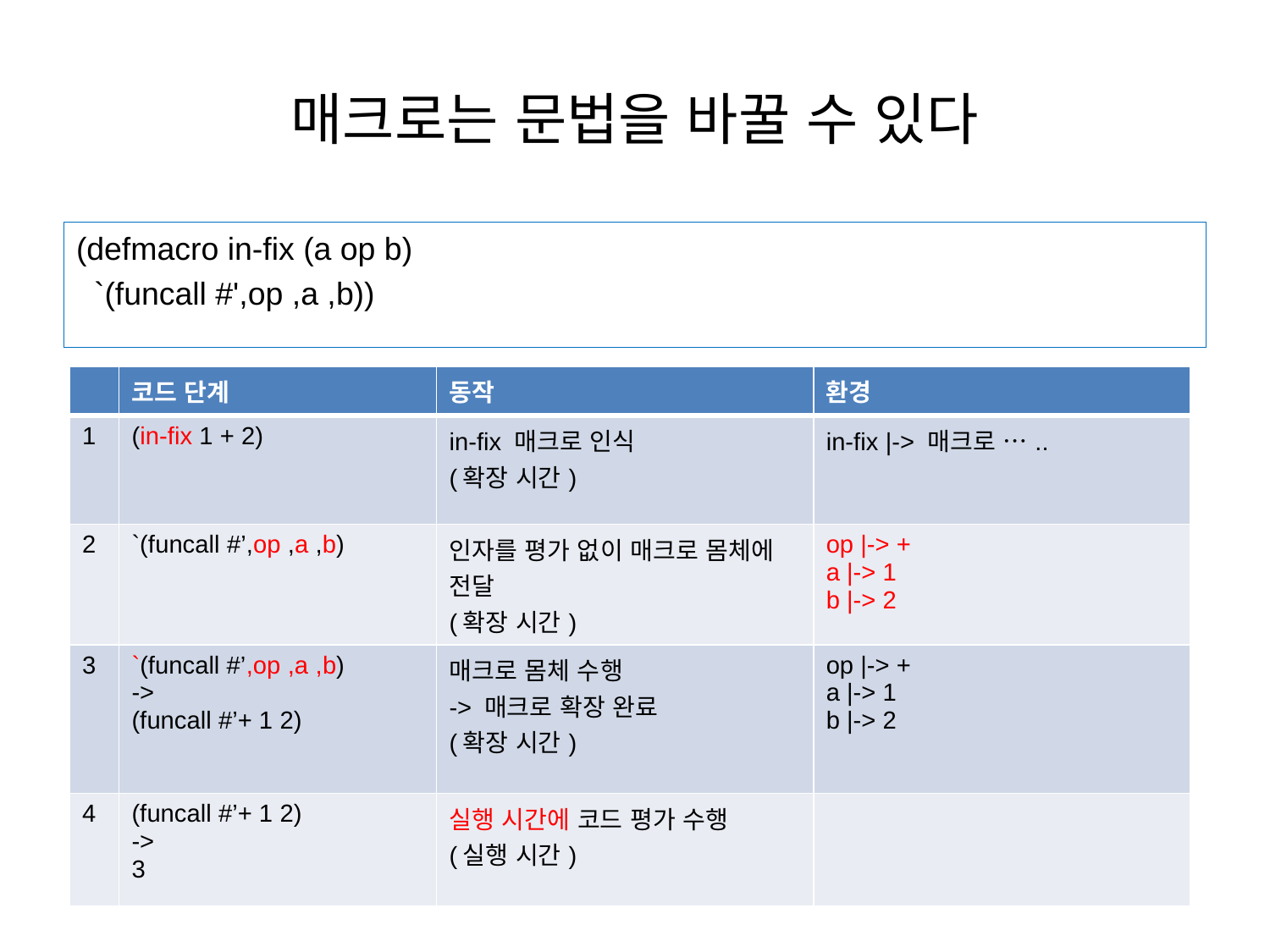

# 매크로는 문법을 바꿀 수 있다
(defmacro in-fix (a op b)
  `(funcall #',op ,a ,b))
|  | 코드 단계 | 동작 | 환경 |
| --- | --- | --- | --- |
| 1 | (in-fix 1 + 2) | in-fix 매크로 인식 (확장 시간) | in-fix |-> 매크로 ….. |
| 2 | `(funcall #’,op ,a ,b) | 인자를 평가 없이 매크로 몸체에 전달 (확장 시간) | op |-> + a |-> 1 b |-> 2 |
| 3 | `(funcall #’,op ,a ,b) -> (funcall #’+ 1 2) | 매크로 몸체 수행 -> 매크로 확장 완료 (확장 시간) | op |-> + a |-> 1 b |-> 2 |
| 4 | (funcall #’+ 1 2) -> 3 | 실행 시간에 코드 평가 수행 (실행 시간) |  |